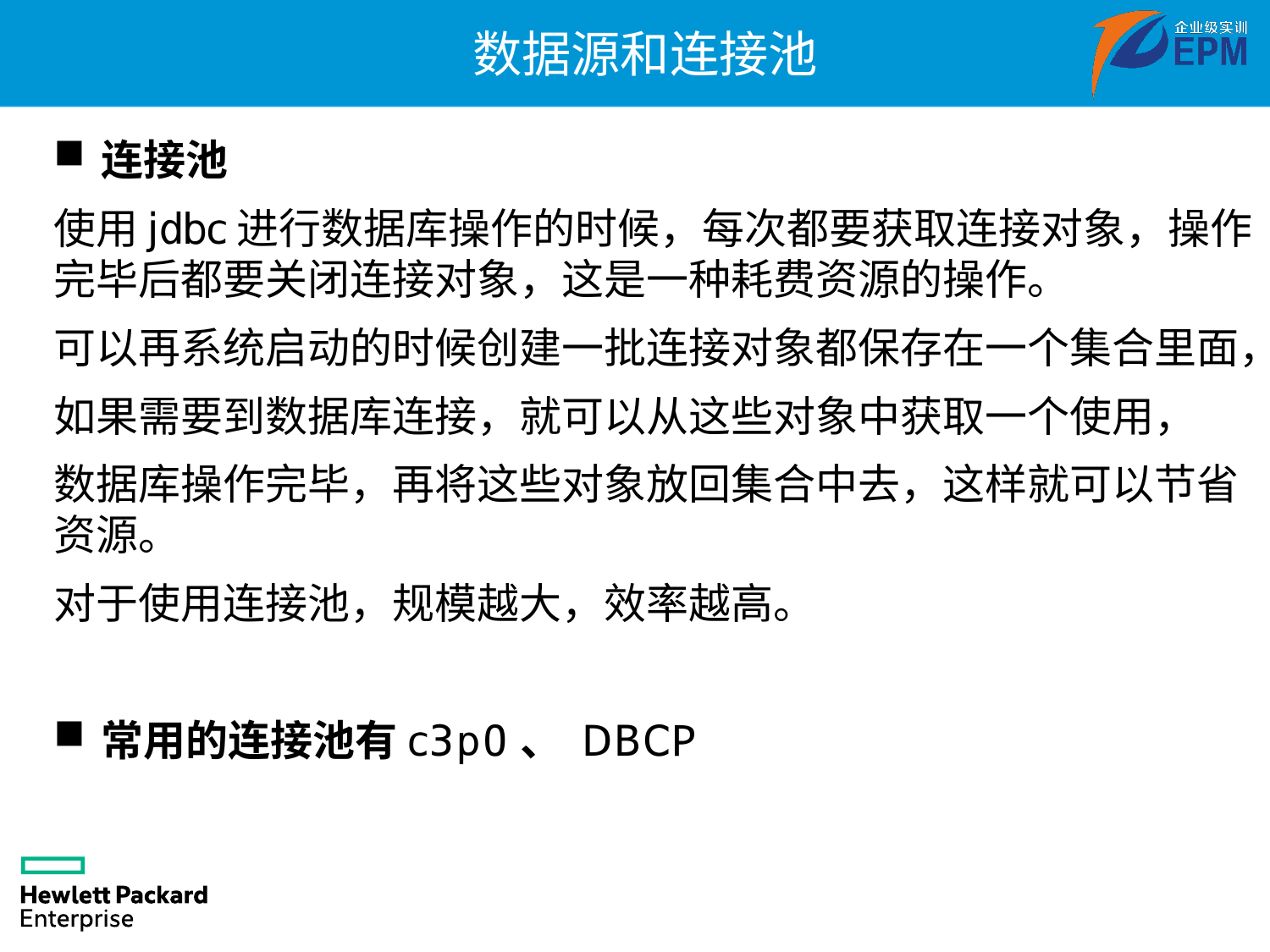

# 数据源和连接池
连接池
使用jdbc进行数据库操作的时候，每次都要获取连接对象，操作完毕后都要关闭连接对象，这是一种耗费资源的操作。
可以再系统启动的时候创建一批连接对象都保存在一个集合里面，
如果需要到数据库连接，就可以从这些对象中获取一个使用，
数据库操作完毕，再将这些对象放回集合中去，这样就可以节省资源。
对于使用连接池，规模越大，效率越高。

常用的连接池有c3p0、 DBCP